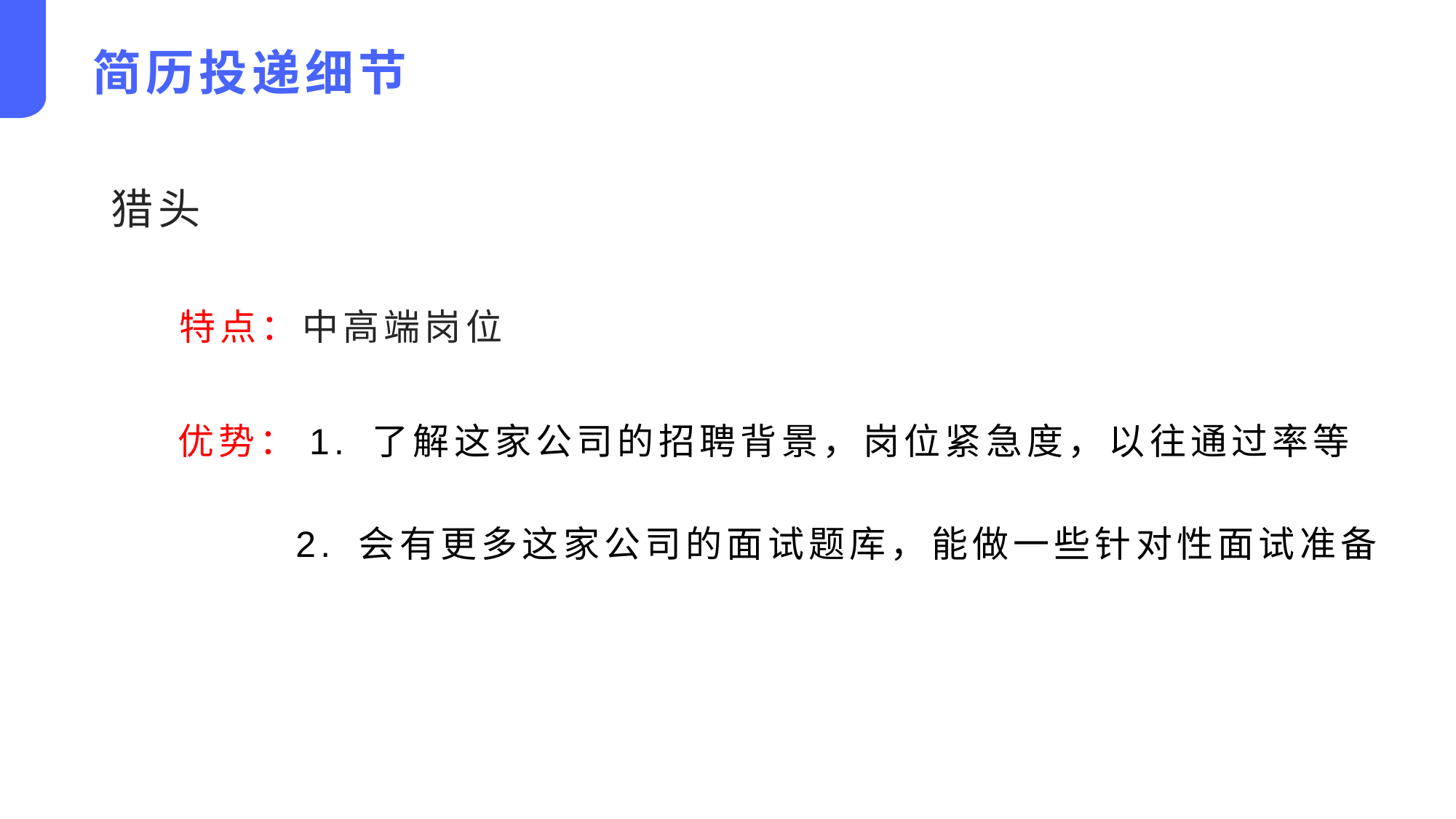

简历投递细节
猎头
特点：中高端岗位
优势：1. 了解这家公司的招聘背景，岗位紧急度，以往通过率等
2. 会有更多这家公司的面试题库，能做一些针对性面试准备